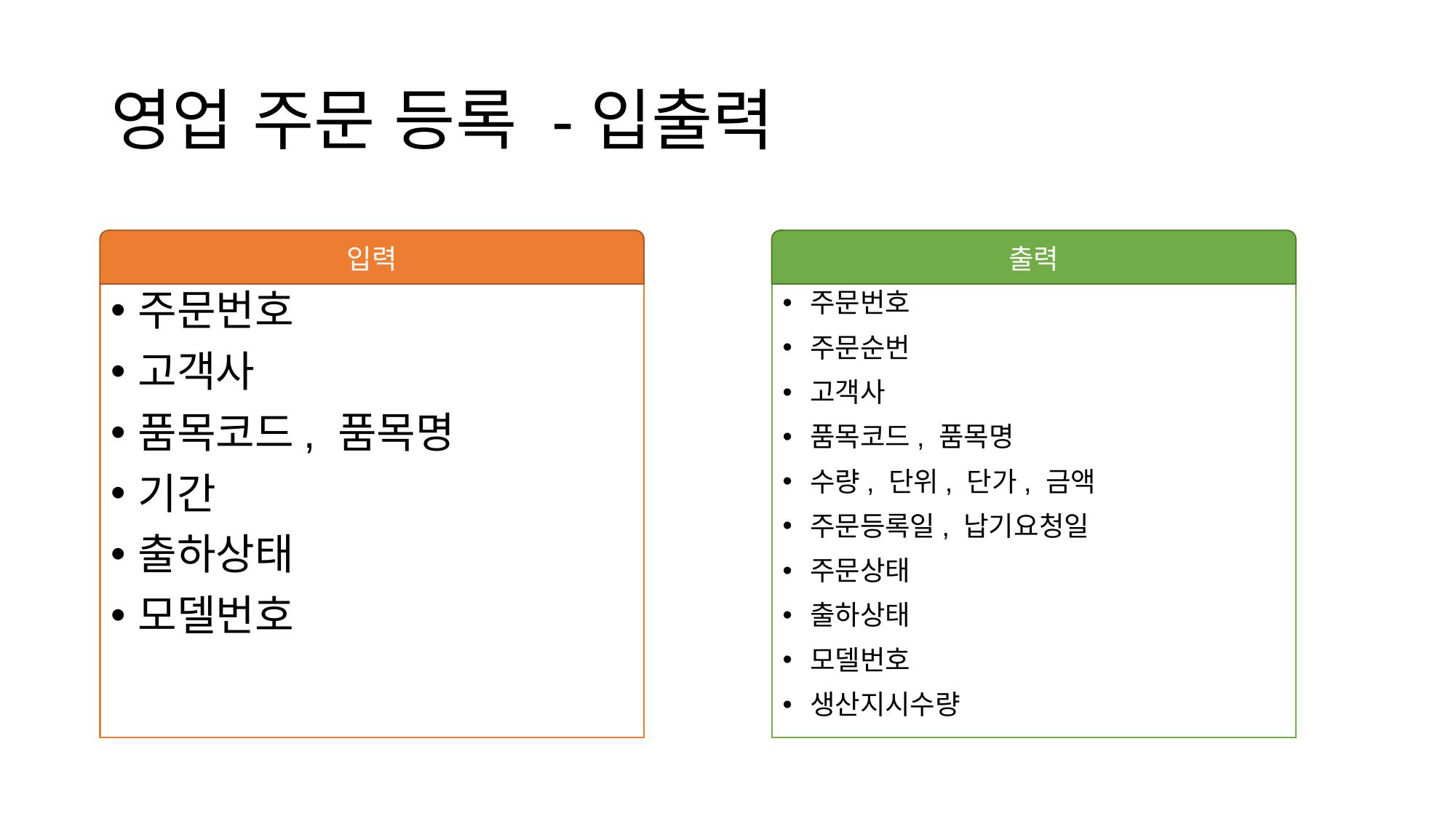

# 영업 주문 등록 -입출력
입력
출력
주문번호
고객사
품목코드, 품목명
기간
출하상태
모델번호
주문번호
주문순번
고객사
품목코드, 품목명
수량, 단위, 단가, 금액
주문등록일, 납기요청일
주문상태
출하상태
모델번호
생산지시수량